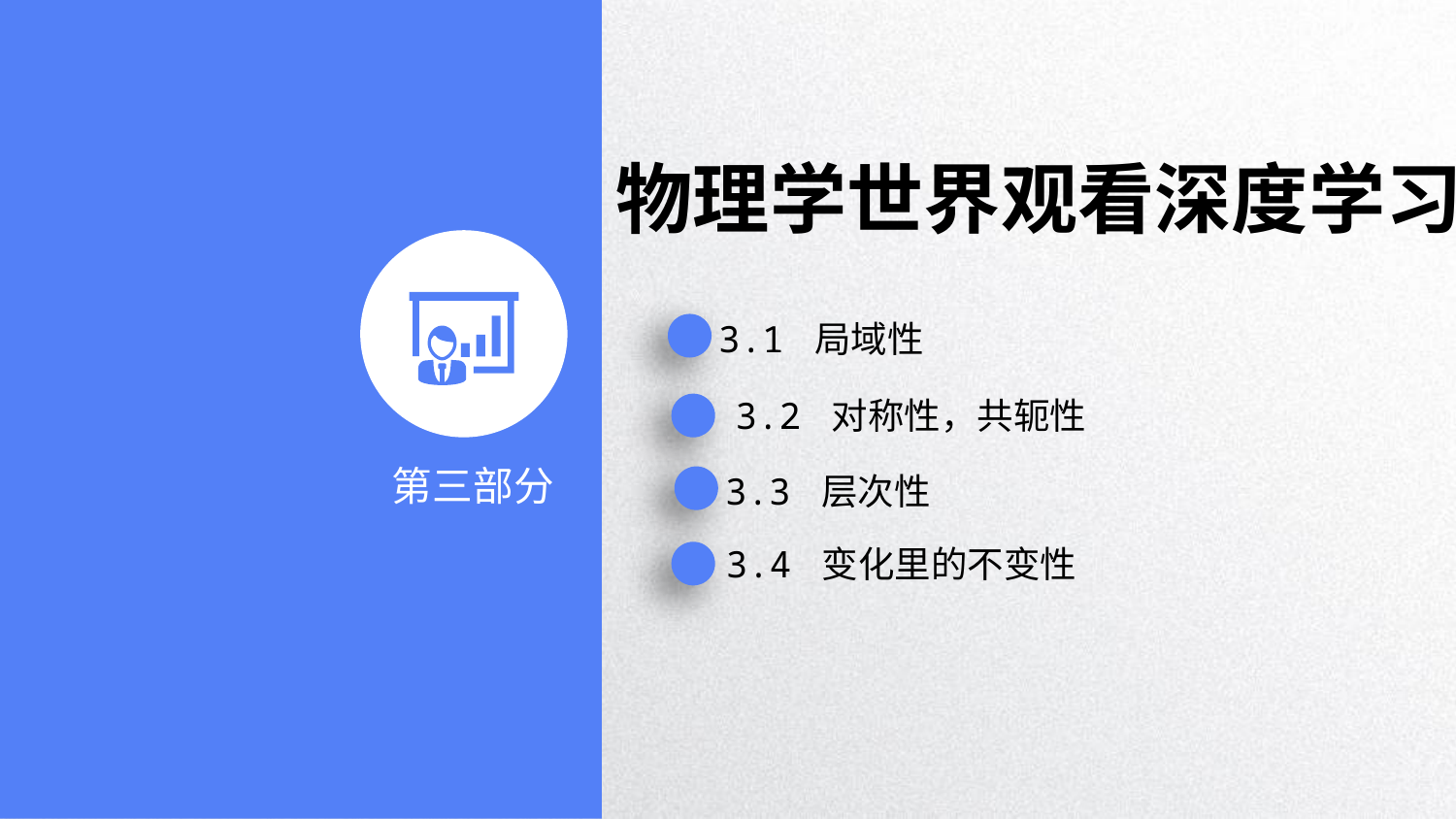

物理学世界观看深度学习

3.1 局域性

3.2 对称性，共轭性

第三部分
3.3 层次性

3.4 变化里的不变性